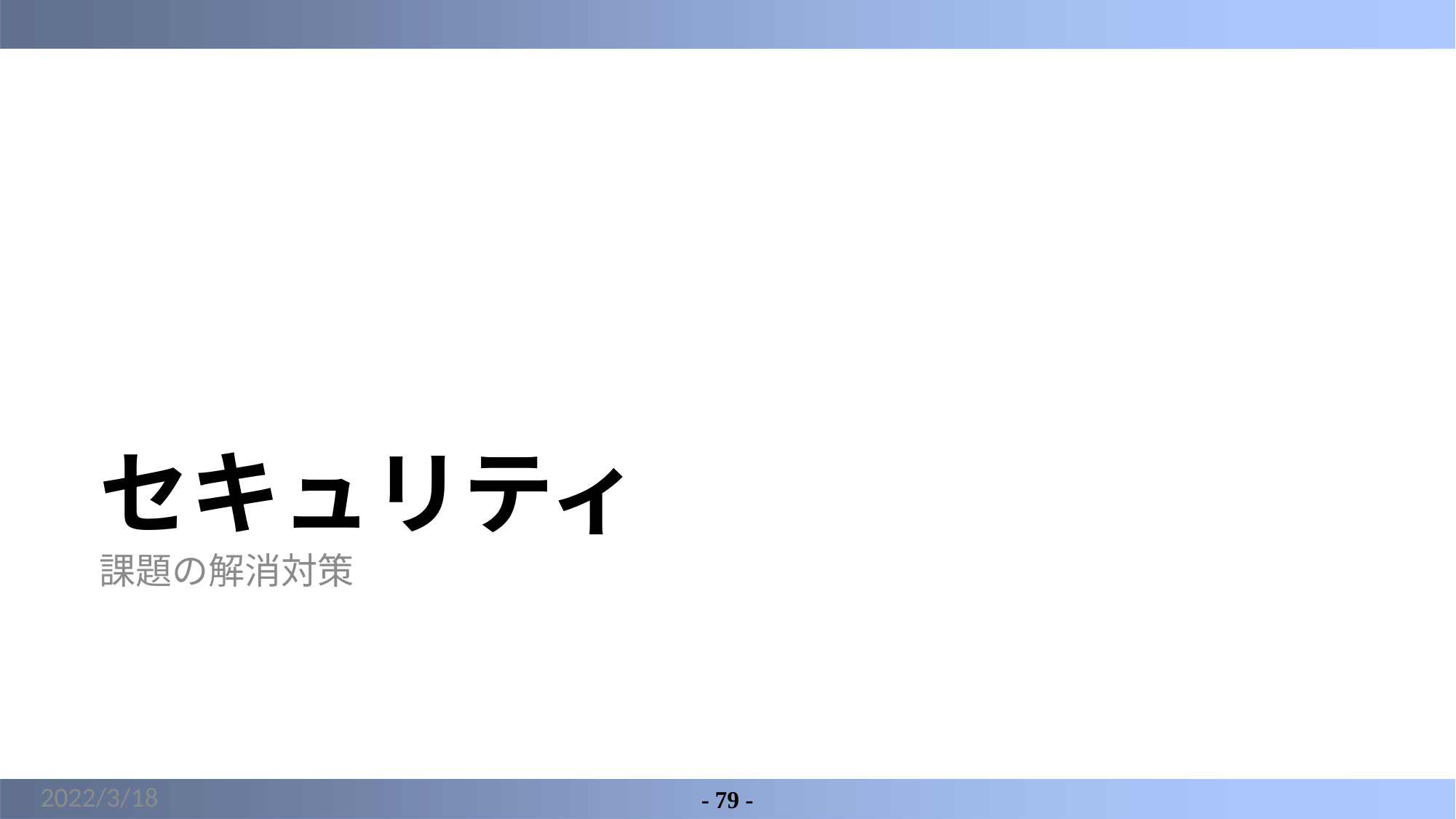

# セキュリティ
課題の解消対策
2022/3/18
- 79 -